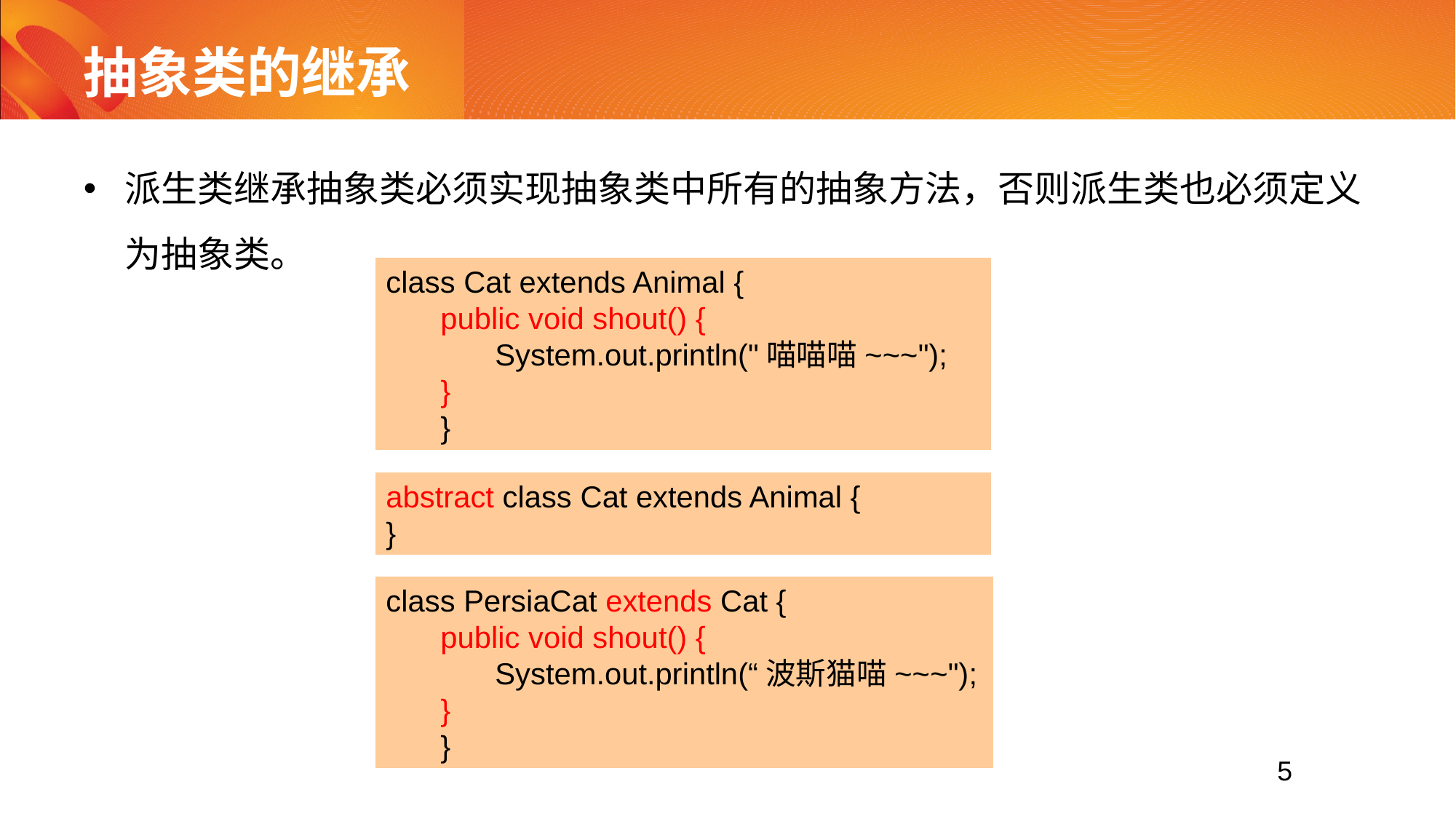

# 抽象类的继承
派生类继承抽象类必须实现抽象类中所有的抽象方法，否则派生类也必须定义为抽象类。
class Cat extends Animal {
public void shout() {
System.out.println("喵喵喵~~~");
}
}
abstract class Cat extends Animal {
}
class PersiaCat extends Cat {
public void shout() {
System.out.println(“波斯猫喵~~~");
}
}